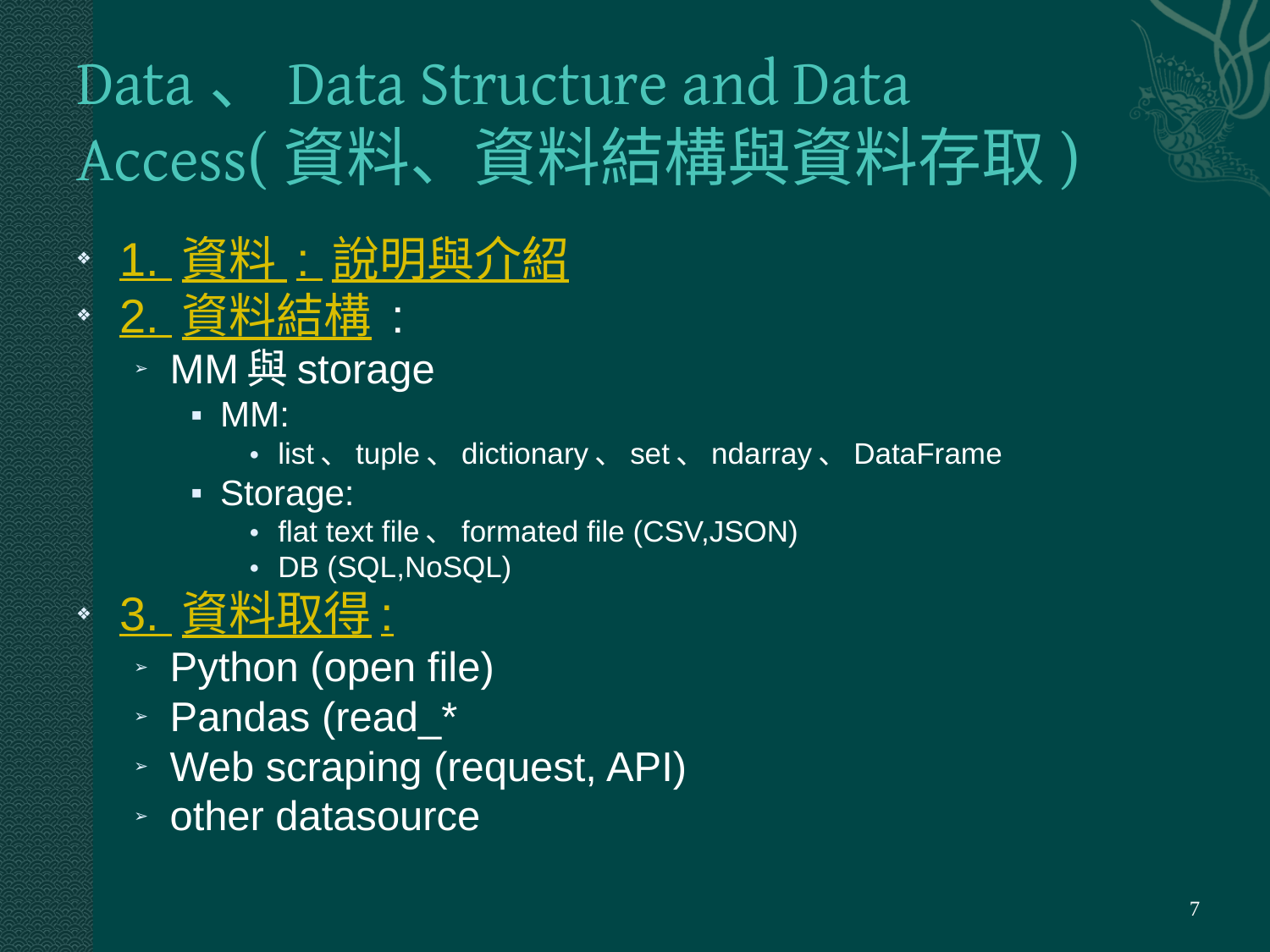

# Data、Data Structure and Data Access(資料、資料結構與資料存取)
1. 資料 : 說明與介紹
2. 資料結構 :
MM與storage
MM:
list、tuple、dictionary、set、ndarray、DataFrame
Storage:
flat text file、formated file (CSV,JSON)
DB (SQL,NoSQL)
3. 資料取得:
Python (open file)
Pandas (read_*
Web scraping (request, API)
other datasource
7